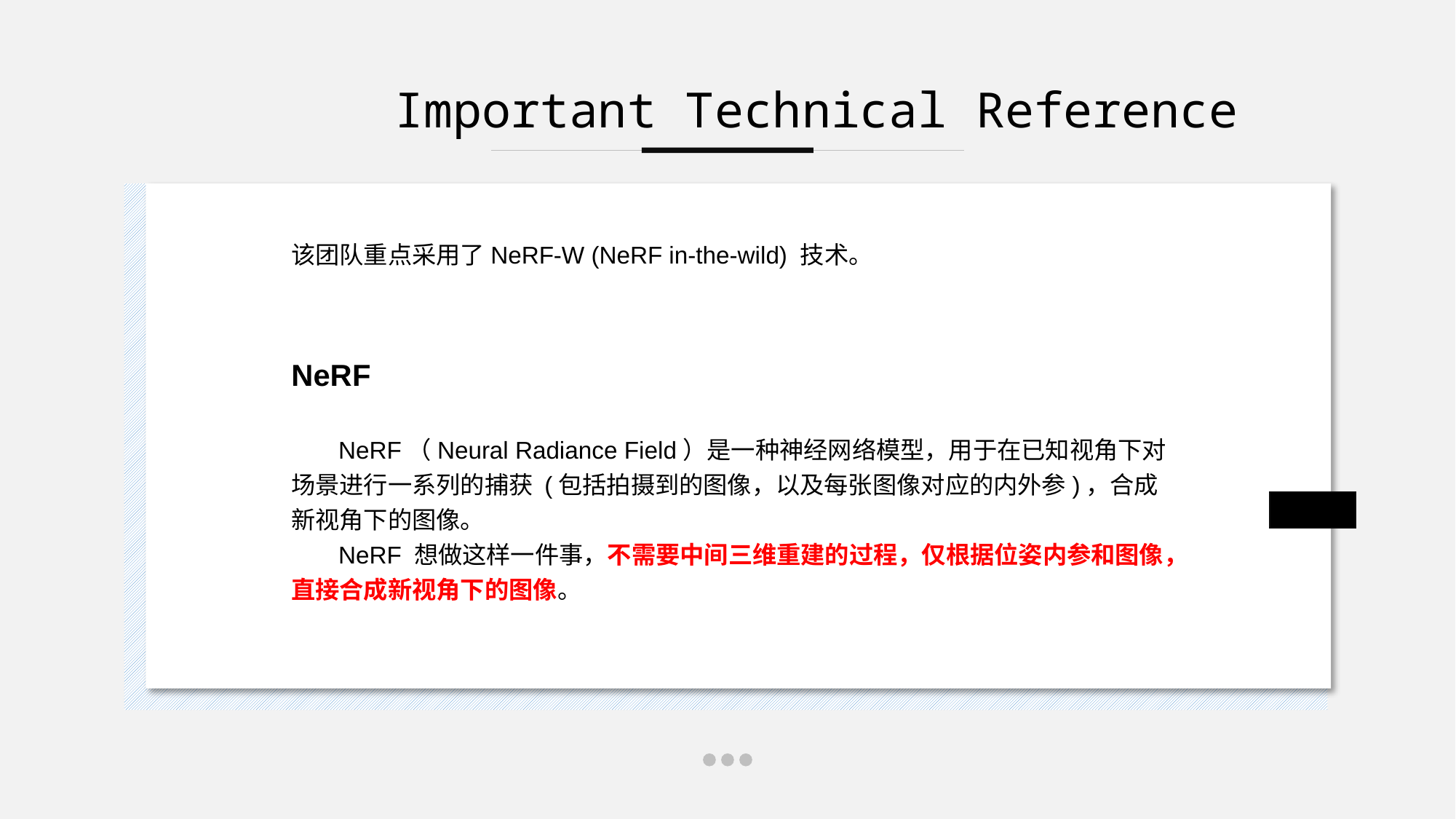

Important Technical Reference

该团队重点采用了NeRF-W (NeRF in-the-wild) 技术。

NeRF

       NeRF（Neural Radiance Field）是一种神经网络模型，用于在已知视角下对场景进行一系列的捕获 (包括拍摄到的图像，以及每张图像对应的内外参)，合成新视角下的图像。
       NeRF 想做这样一件事，不需要中间三维重建的过程，仅根据位姿内参和图像，直接合成新视角下的图像。